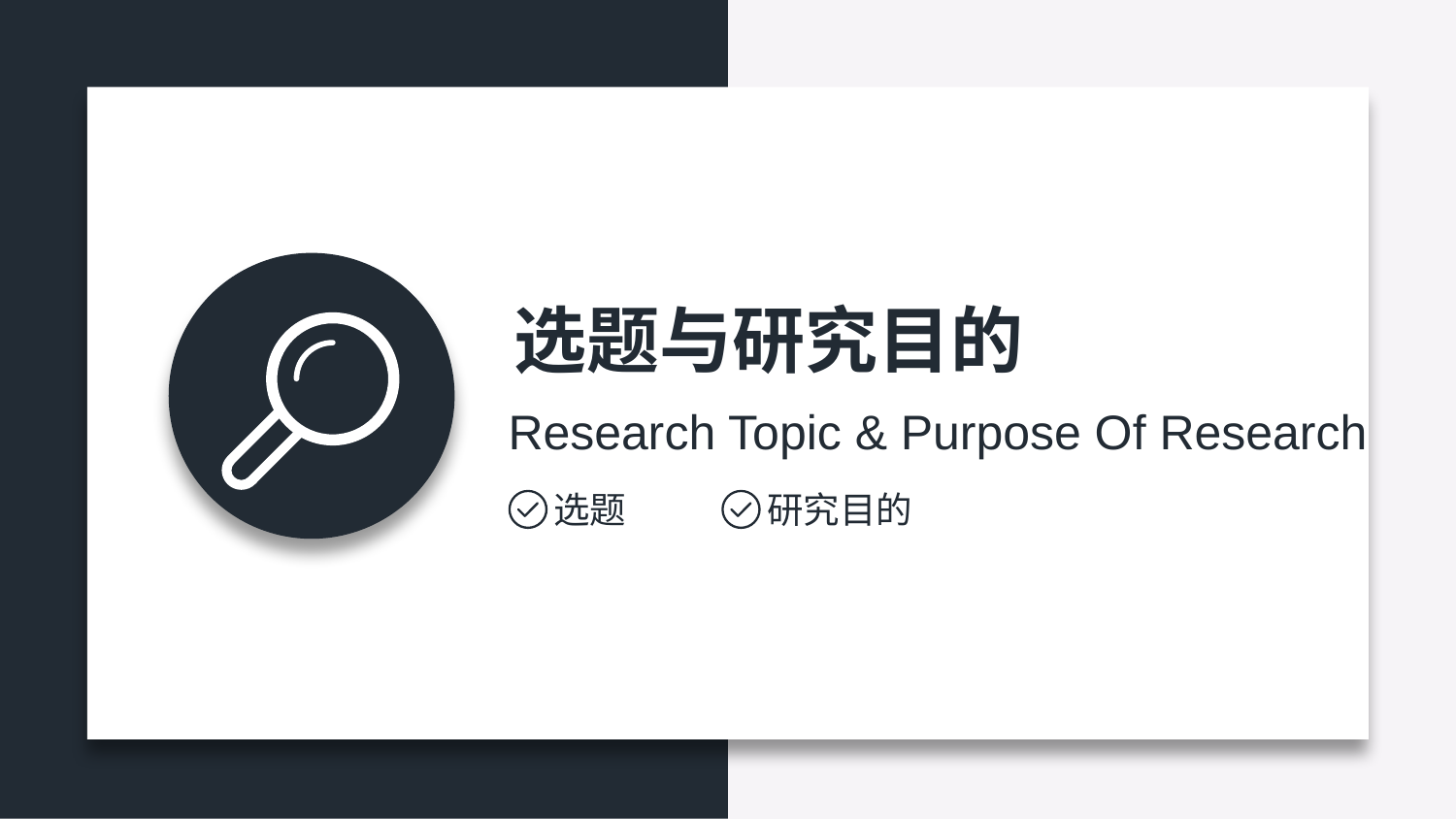

选题与研究目的

Research Topic & Purpose Of Research
选题
研究目的